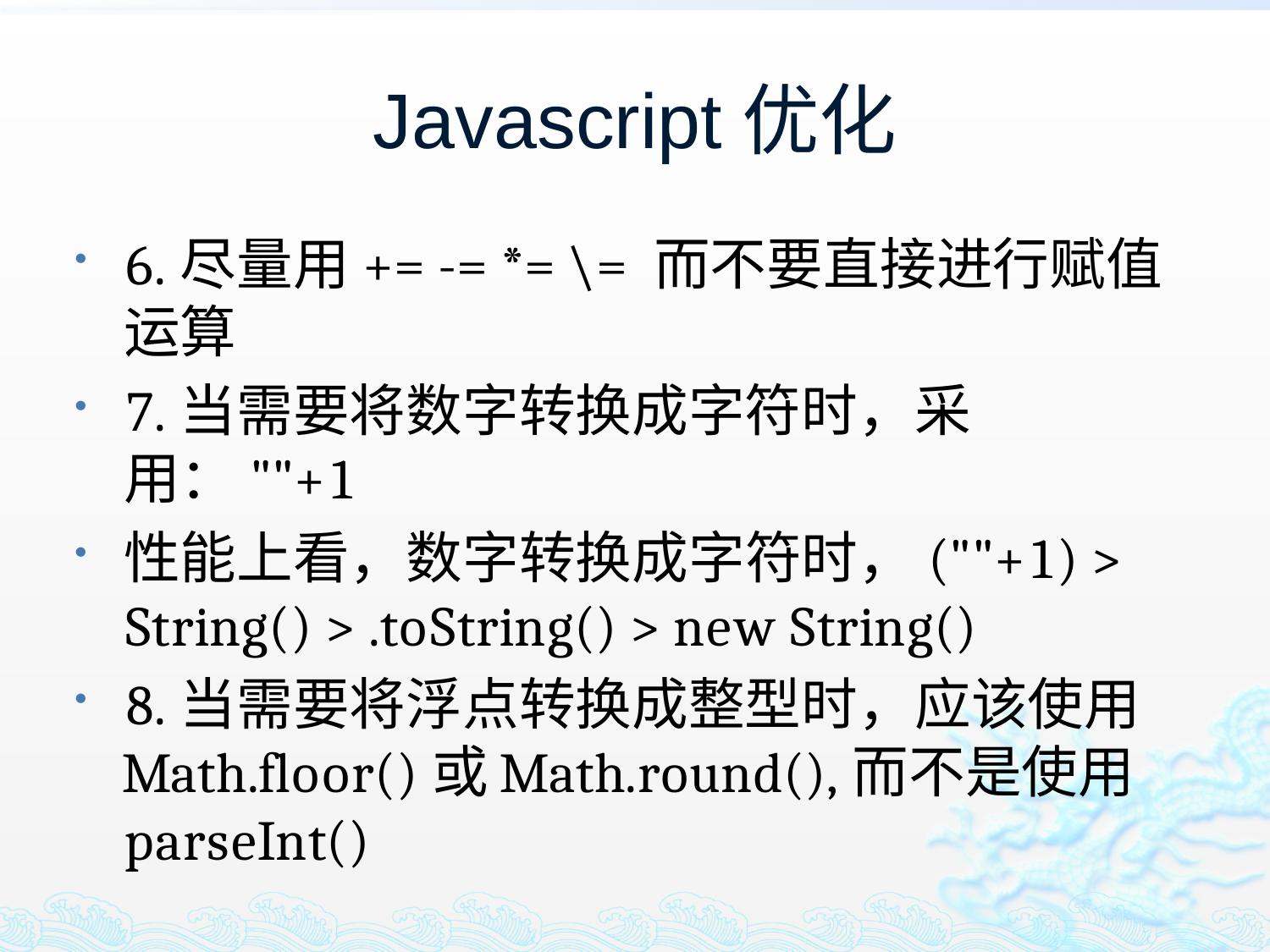

# Javascript优化
6.尽量用+= -= *= \= 而不要直接进行赋值运算
7.当需要将数字转换成字符时，采用：""+1
性能上看，数字转换成字符时，(""+1) > String() > .toString() > new String()
8.当需要将浮点转换成整型时，应该使用Math.floor()或Math.round(),而不是使用parseInt()